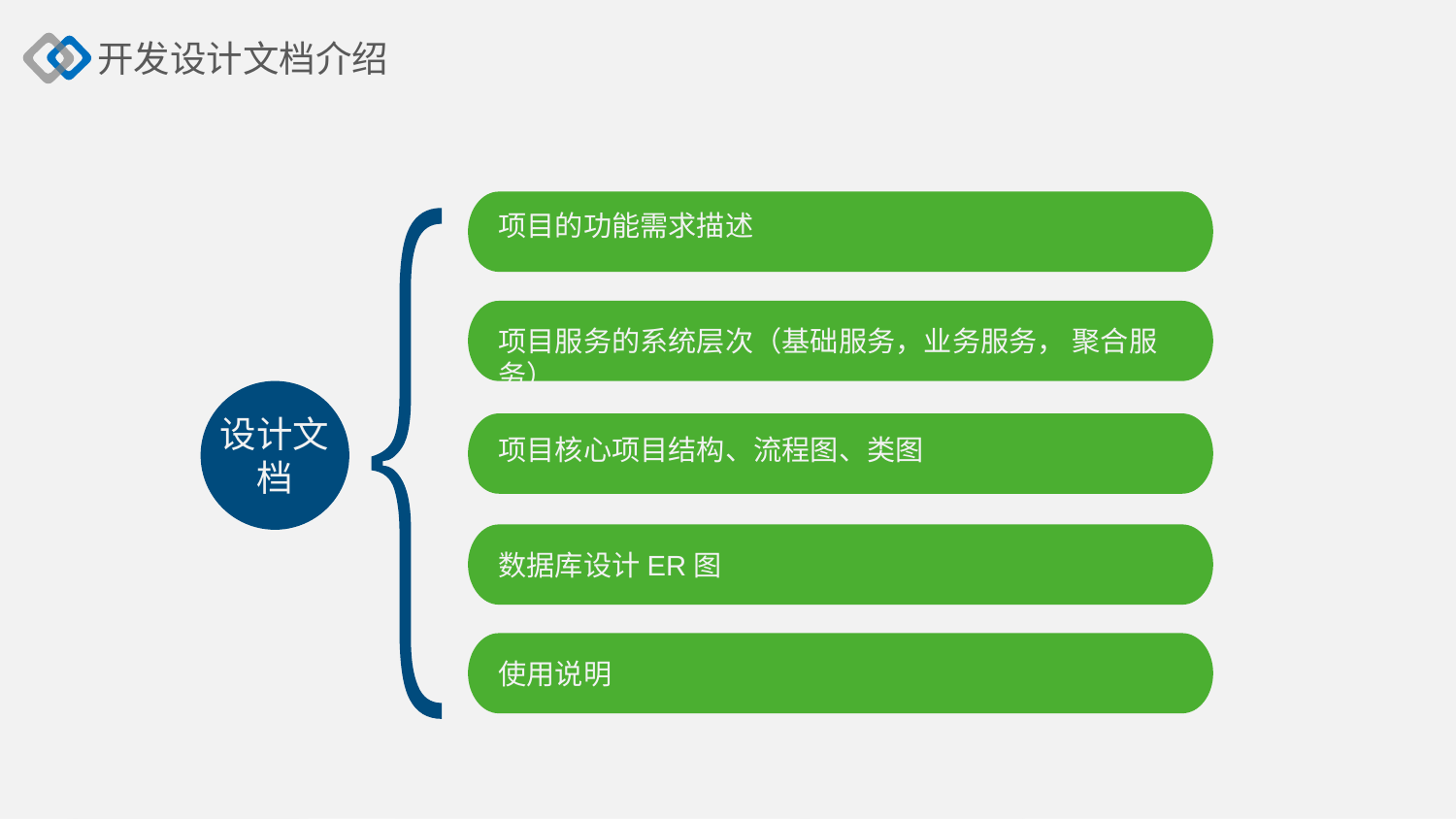

开发设计文档介绍

项目的功能需求描述

项目服务的系统层次（基础服务，业务服务， 聚合服务）

设计文档

项目核心项目结构、流程图、类图

数据库设计ER图

使用说明